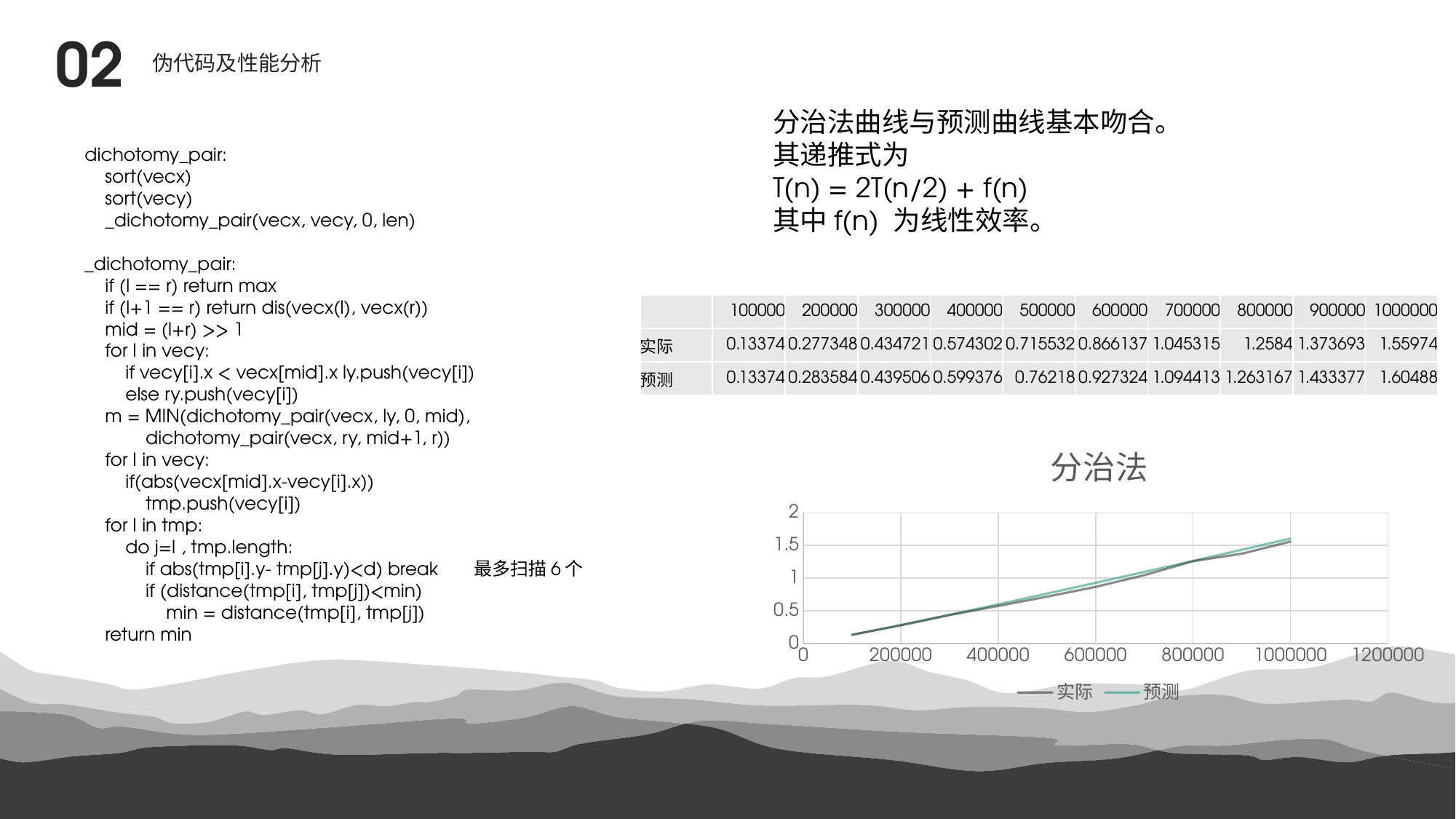

02
伪代码及性能分析
分治法曲线与预测曲线基本吻合。
其递推式为
T(n) = 2T(n/2) + f(n)
其中f(n) 为线性效率。
dichotomy_pair:
    sort(vecx)
    sort(vecy)
    _dichotomy_pair(vecx, vecy, 0, len)

_dichotomy_pair:
    if (l == r) return max
    if (l+1 == r) return dis(vecx(l), vecx(r))
    mid = (l+r) >> 1
    for I in vecy:
        if vecy[i].x < vecx[mid].x ly.push(vecy[i])
        else ry.push(vecy[i])
    m = MIN(dichotomy_pair(vecx, ly, 0, mid),
            dichotomy_pair(vecx, ry, mid+1, r))
    for I in vecy:
        if(abs(vecx[mid].x-vecy[i].x))
            tmp.push(vecy[i])
    for I in tmp:
        do j=I , tmp.length:
            if abs(tmp[i].y- tmp[j].y)<d) break      最多扫描6个
            if (distance(tmp[i], tmp[j])<min)
                min = distance(tmp[i], tmp[j])
    return min
|  | 100000 | 200000 | 300000 | 400000 | 500000 | 600000 | 700000 | 800000 | 900000 | 1000000 |
| --- | --- | --- | --- | --- | --- | --- | --- | --- | --- | --- |
| 实际 | 0.13374 | 0.277348 | 0.434721 | 0.574302 | 0.715532 | 0.866137 | 1.045315 | 1.2584 | 1.373693 | 1.55974 |
| 预测 | 0.13374 | 0.283584 | 0.439506 | 0.599376 | 0.76218 | 0.927324 | 1.094413 | 1.263167 | 1.433377 | 1.60488 |

### Chart: 分治法

| Category | 实际 | 预测 |
|---|---|---|